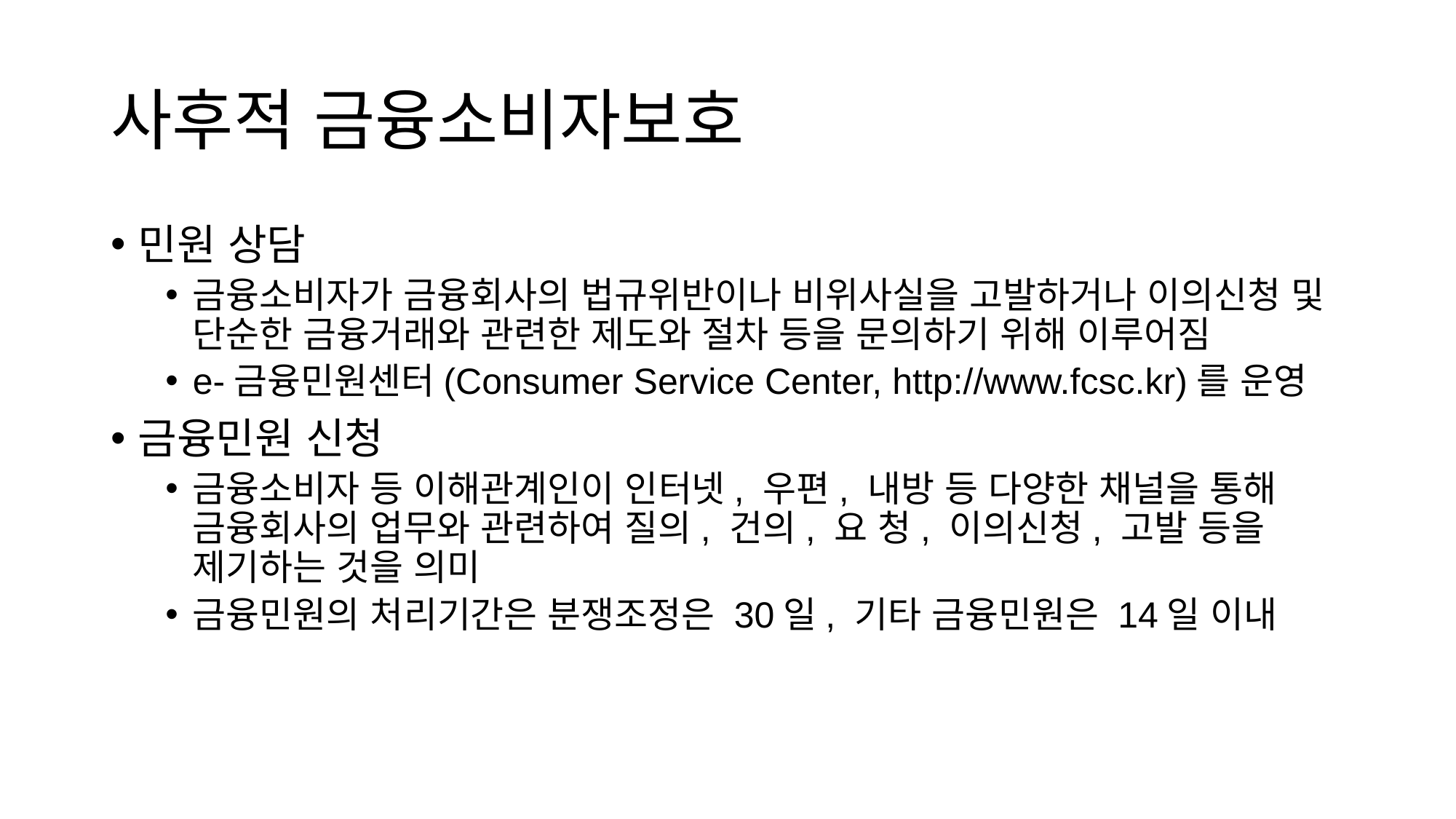

# 사후적 금융소비자보호
민원 상담
금융소비자가 금융회사의 법규위반이나 비위사실을 고발하거나 이의신청 및 단순한 금융거래와 관련한 제도와 절차 등을 문의하기 위해 이루어짐
e-금융민원센터(Consumer Service Center, http://www.fcsc.kr)를 운영
금융민원 신청
금융소비자 등 이해관계인이 인터넷, 우편, 내방 등 다양한 채널을 통해 금융회사의 업무와 관련하여 질의, 건의, 요 청, 이의신청, 고발 등을 제기하는 것을 의미
금융민원의 처리기간은 분쟁조정은 30일, 기타 금융민원은 14일 이내